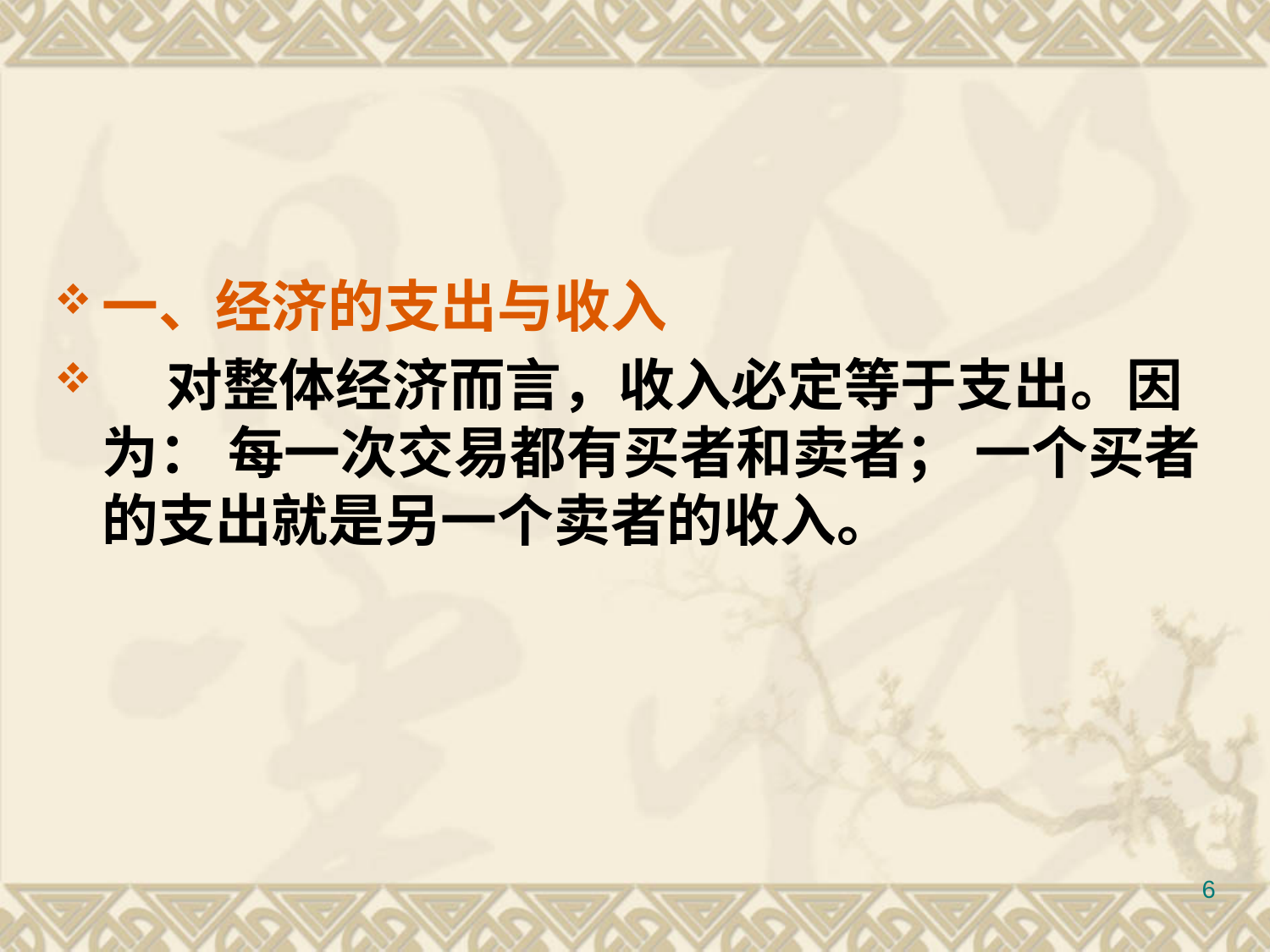

#
一、经济的支出与收入
    对整体经济而言，收入必定等于支出。因为： 每一次交易都有买者和卖者； 一个买者的支出就是另一个卖者的收入。
6